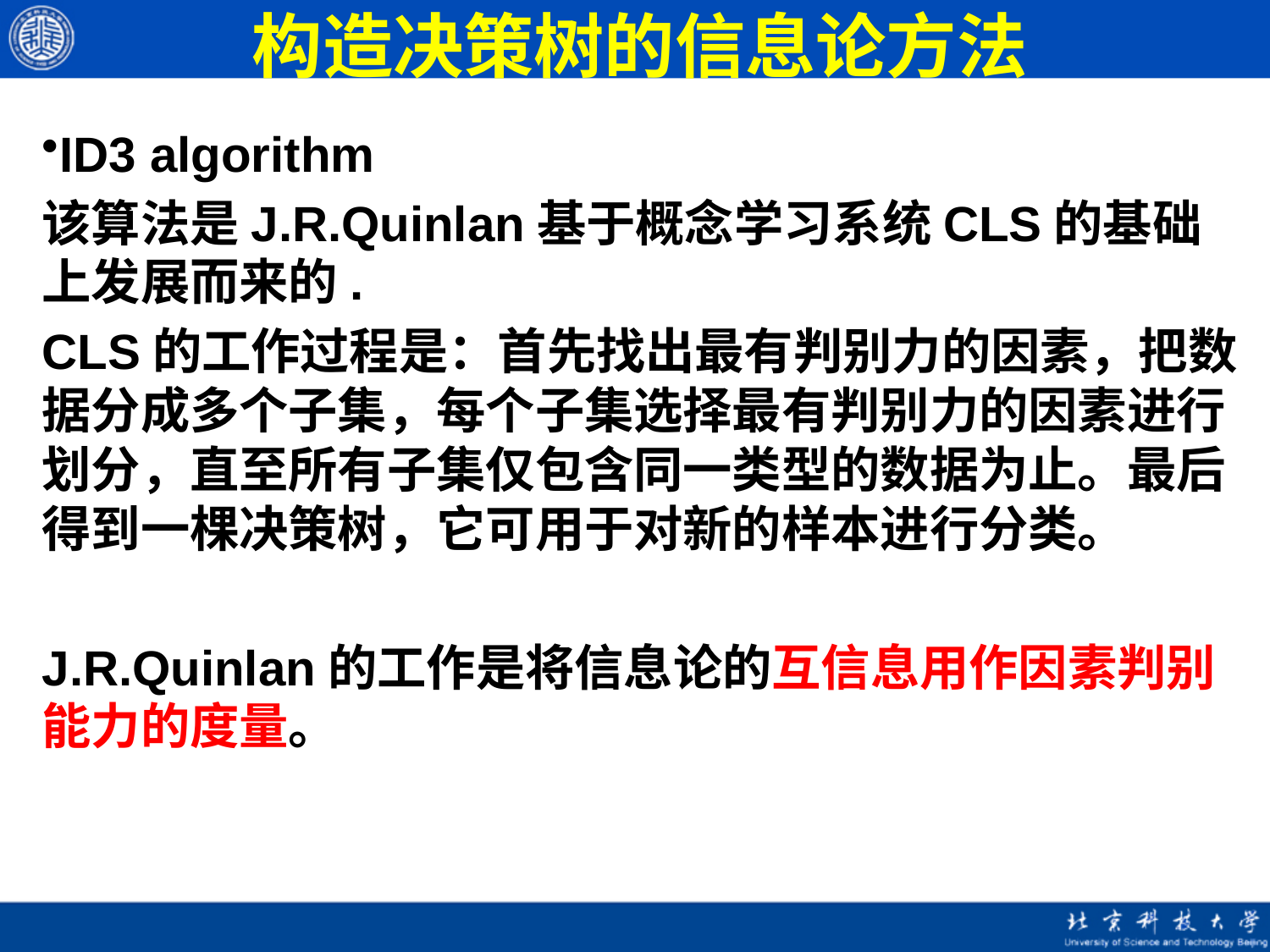

# 构造决策树的信息论方法
ID3 algorithm
该算法是J.R.Quinlan基于概念学习系统CLS的基础上发展而来的.
CLS的工作过程是：首先找出最有判别力的因素，把数据分成多个子集，每个子集选择最有判别力的因素进行划分，直至所有子集仅包含同一类型的数据为止。最后得到一棵决策树，它可用于对新的样本进行分类。

J.R.Quinlan的工作是将信息论的互信息用作因素判别能力的度量。